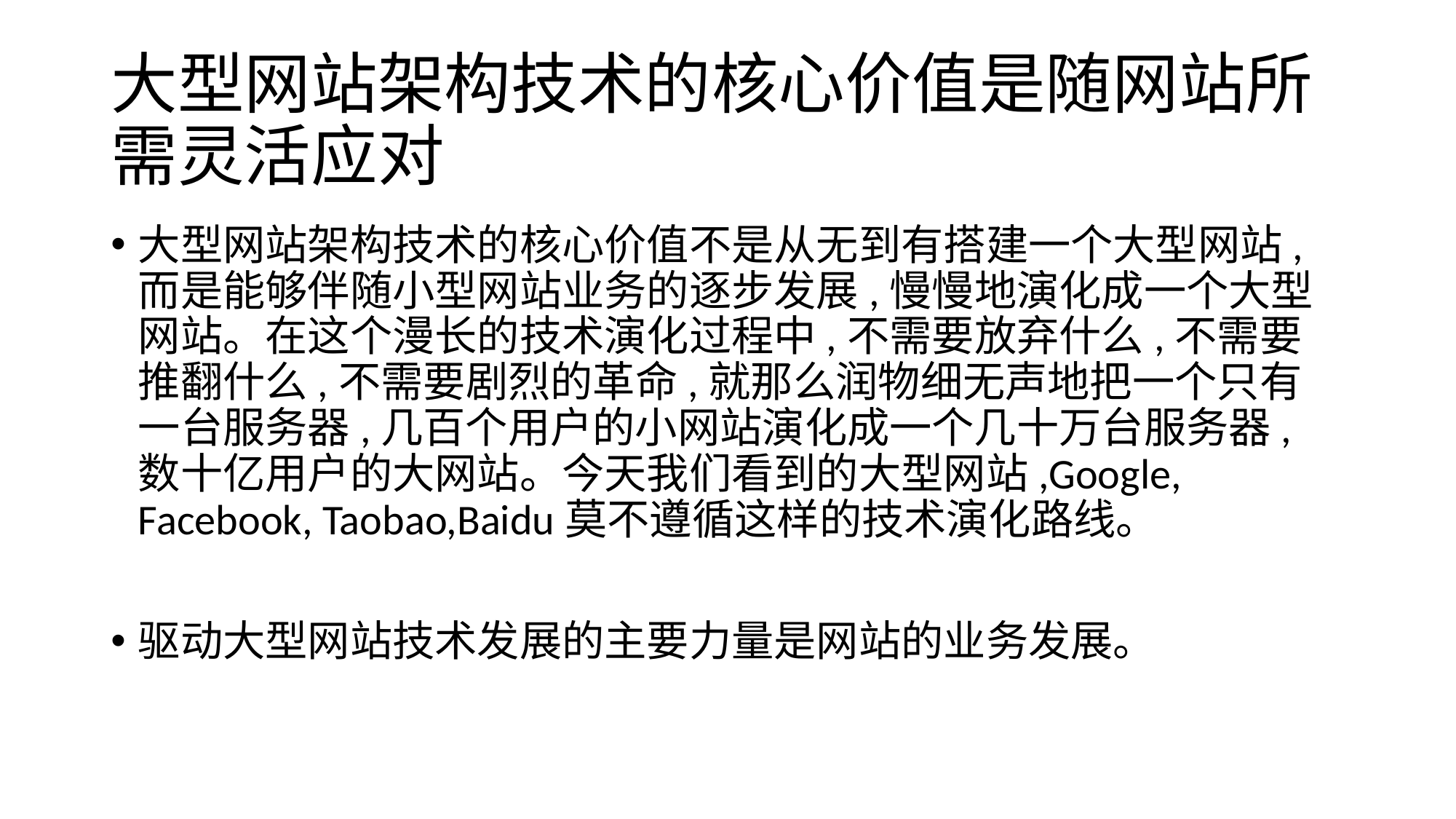

# 大型网站架构技术的核心价值是随网站所需灵活应对
大型网站架构技术的核心价值不是从无到有搭建一个大型网站,而是能够伴随小型网站业务的逐步发展,慢慢地演化成一个大型网站。在这个漫长的技术演化过程中,不需要放弃什么,不需要推翻什么,不需要剧烈的革命,就那么润物细无声地把一个只有一台服务器,几百个用户的小网站演化成一个几十万台服务器,数十亿用户的大网站。今天我们看到的大型网站,Google, Facebook, Taobao,Baidu莫不遵循这样的技术演化路线。

驱动大型网站技术发展的主要力量是网站的业务发展。